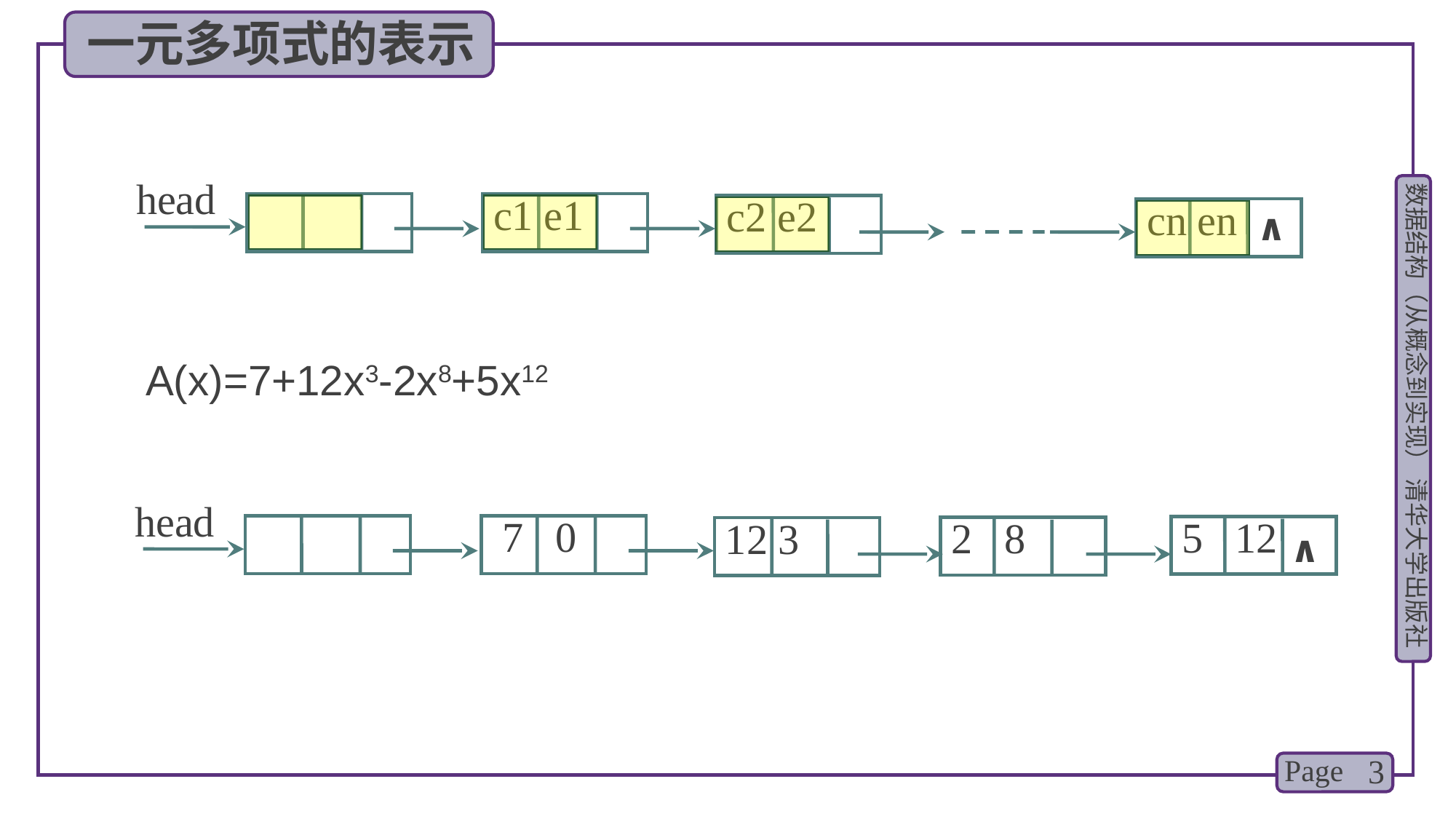

一元多项式的表示

head

c1 e1

c2 e2

∧
cn en

A(x)=7+12x3-2x8+5x12
head

 7   0
5   12

2   8

12 3

∧